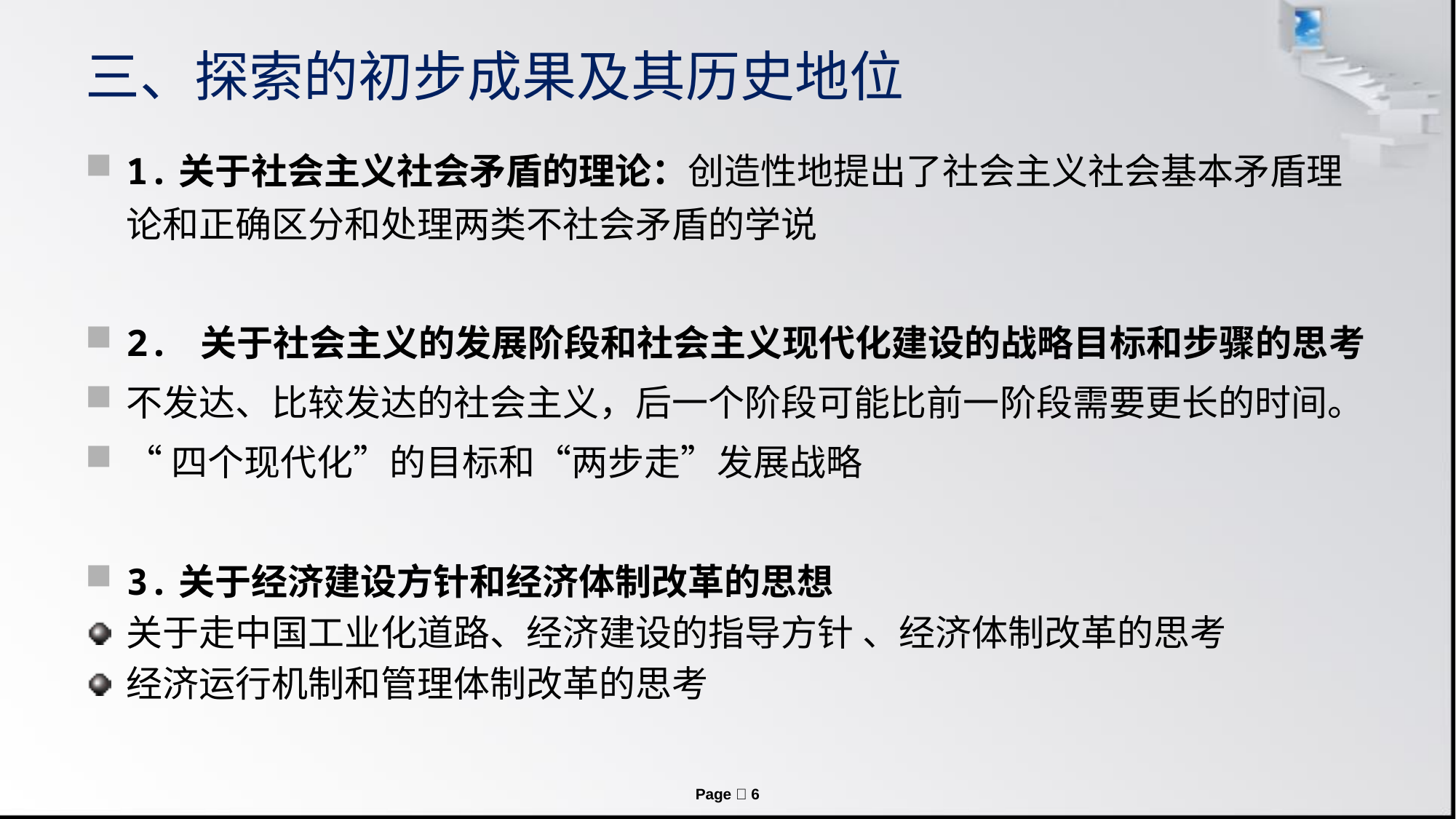

# 三、探索的初步成果及其历史地位
1.关于社会主义社会矛盾的理论：创造性地提出了社会主义社会基本矛盾理论和正确区分和处理两类不社会矛盾的学说

2. 关于社会主义的发展阶段和社会主义现代化建设的战略目标和步骤的思考
不发达、比较发达的社会主义，后一个阶段可能比前一阶段需要更长的时间。
“四个现代化”的目标和“两步走”发展战略

3.关于经济建设方针和经济体制改革的思想
关于走中国工业化道路、经济建设的指导方针 、经济体制改革的思考
经济运行机制和管理体制改革的思考